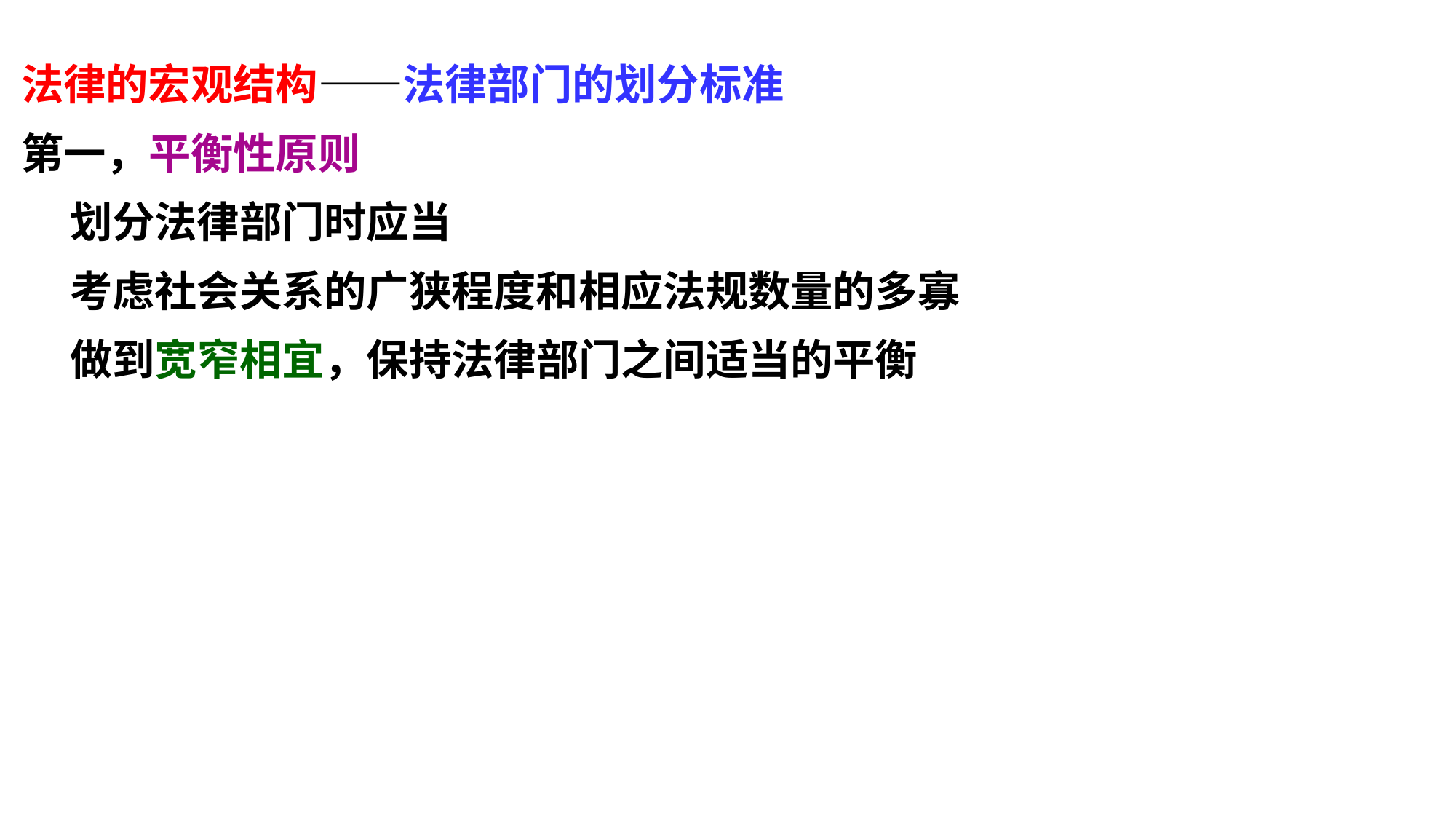

法律的宏观结构——法律部门的划分标准
第一，平衡性原则
    划分法律部门时应当
    考虑社会关系的广狭程度和相应法规数量的多寡
    做到宽窄相宜，保持法律部门之间适当的平衡